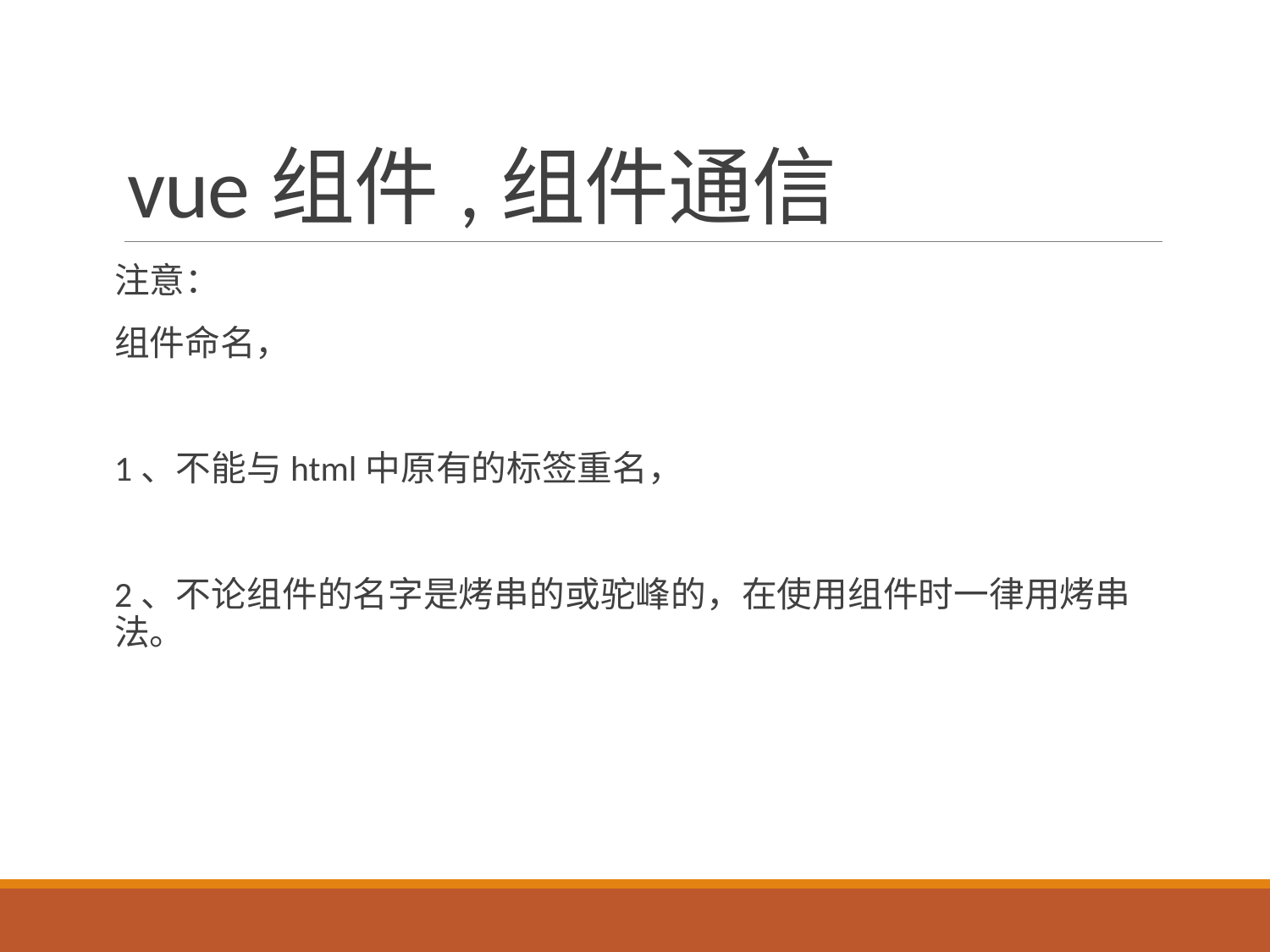

# vue组件,组件通信
注意：
组件命名，

1、不能与html中原有的标签重名，

2、不论组件的名字是烤串的或驼峰的，在使用组件时一律用烤串法。